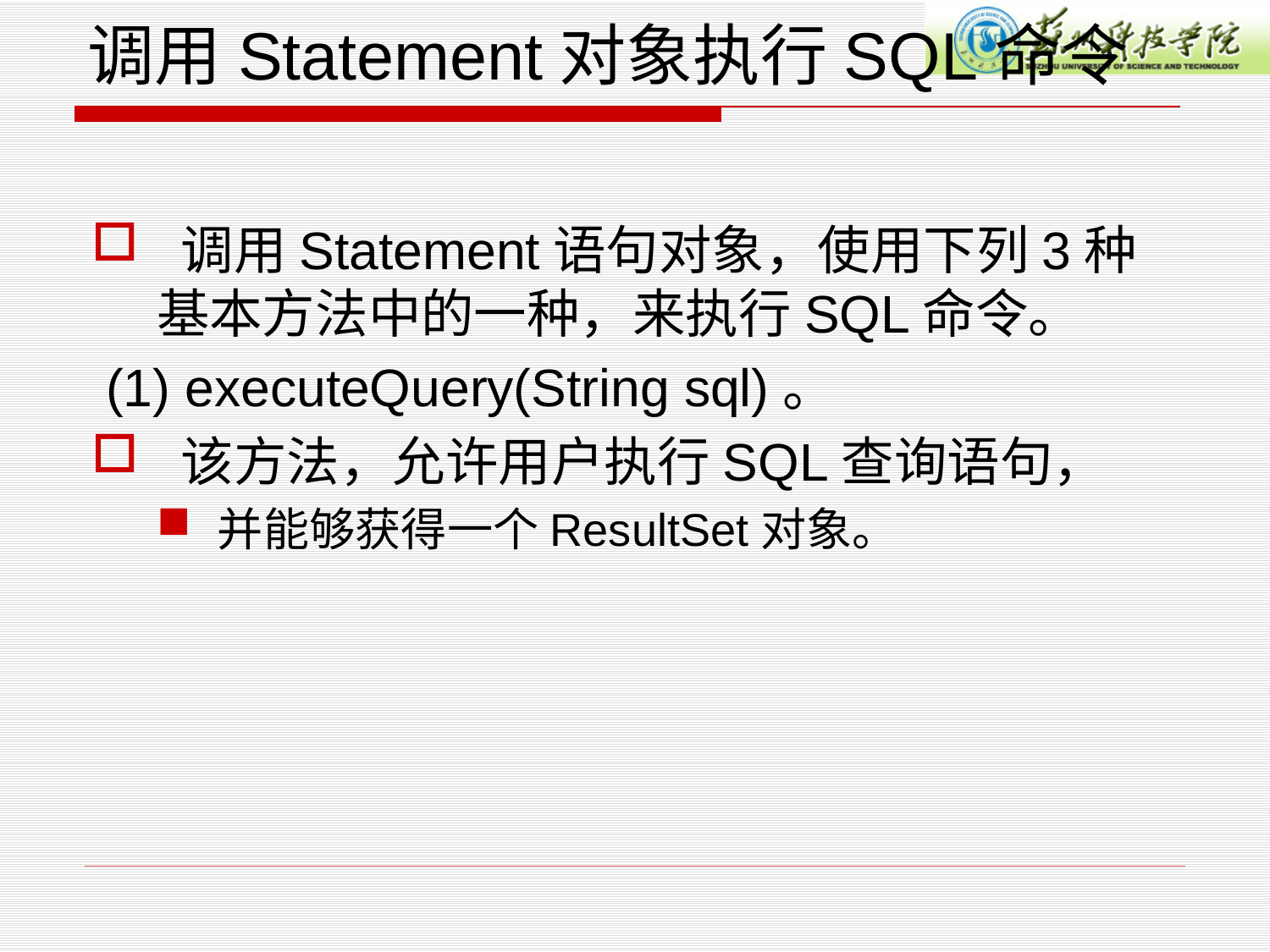

# 调用Statement对象执行SQL命令

 调用Statement语句对象，使用下列3种基本方法中的一种，来执行SQL命令。
 (1) executeQuery(String sql)。
 该方法，允许用户执行SQL查询语句，
并能够获得一个ResultSet对象。